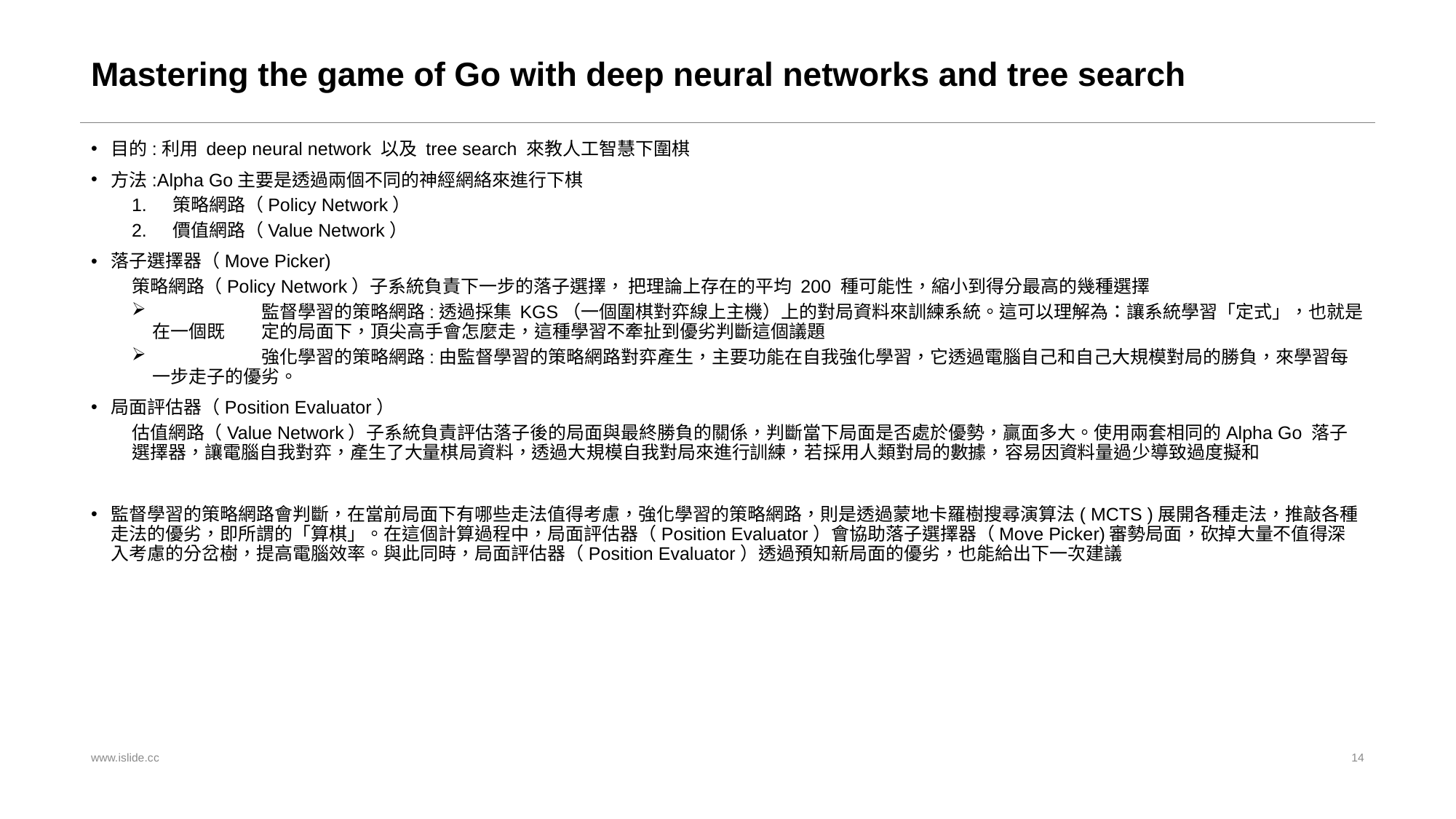

Mastering the game of Go with deep neural networks and tree search
目的:利用 deep neural network 以及 tree search 來教人工智慧下圍棋
方法:Alpha Go主要是透過兩個不同的神經網絡來進行下棋
策略網路（Policy Network）
價值網路（Value Network）
落子選擇器（Move Picker)
策略網路（Policy Network）子系統負責下一步的落子選擇， 把理論上存在的平均 200 種可能性，縮小到得分最高的幾種選擇
	監督學習的策略網路:透過採集 KGS（一個圍棋對弈線上主機）上的對局資料來訓練系統。這可以理解為：讓系統學習「定式」，也就是在一個既	定的局面下，頂尖高手會怎麼走，這種學習不牽扯到優劣判斷這個議題
	強化學習的策略網路:由監督學習的策略網路對弈產生，主要功能在自我強化學習，它透過電腦自己和自己大規模對局的勝負，來學習每一步走子的優劣。
局面評估器（Position Evaluator）
估值網路（Value Network）子系統負責評估落子後的局面與最終勝負的關係，判斷當下局面是否處於優勢，贏面多大。使用兩套相同的Alpha Go 落子選擇器，讓電腦自我對弈，產生了大量棋局資料，透過大規模自我對局來進行訓練，若採用人類對局的數據，容易因資料量過少導致過度擬和

監督學習的策略網路會判斷，在當前局面下有哪些走法值得考慮，強化學習的策略網路，則是透過蒙地卡羅樹搜尋演算法( MCTS )展開各種走法，推敲各種走法的優劣，即所謂的「算棋」。在這個計算過程中，局面評估器（Position Evaluator）會協助落子選擇器（Move Picker)審勢局面，砍掉大量不值得深入考慮的分岔樹，提高電腦效率。與此同時，局面評估器（Position Evaluator）透過預知新局面的優劣，也能給出下一次建議

www.islide.cc
14